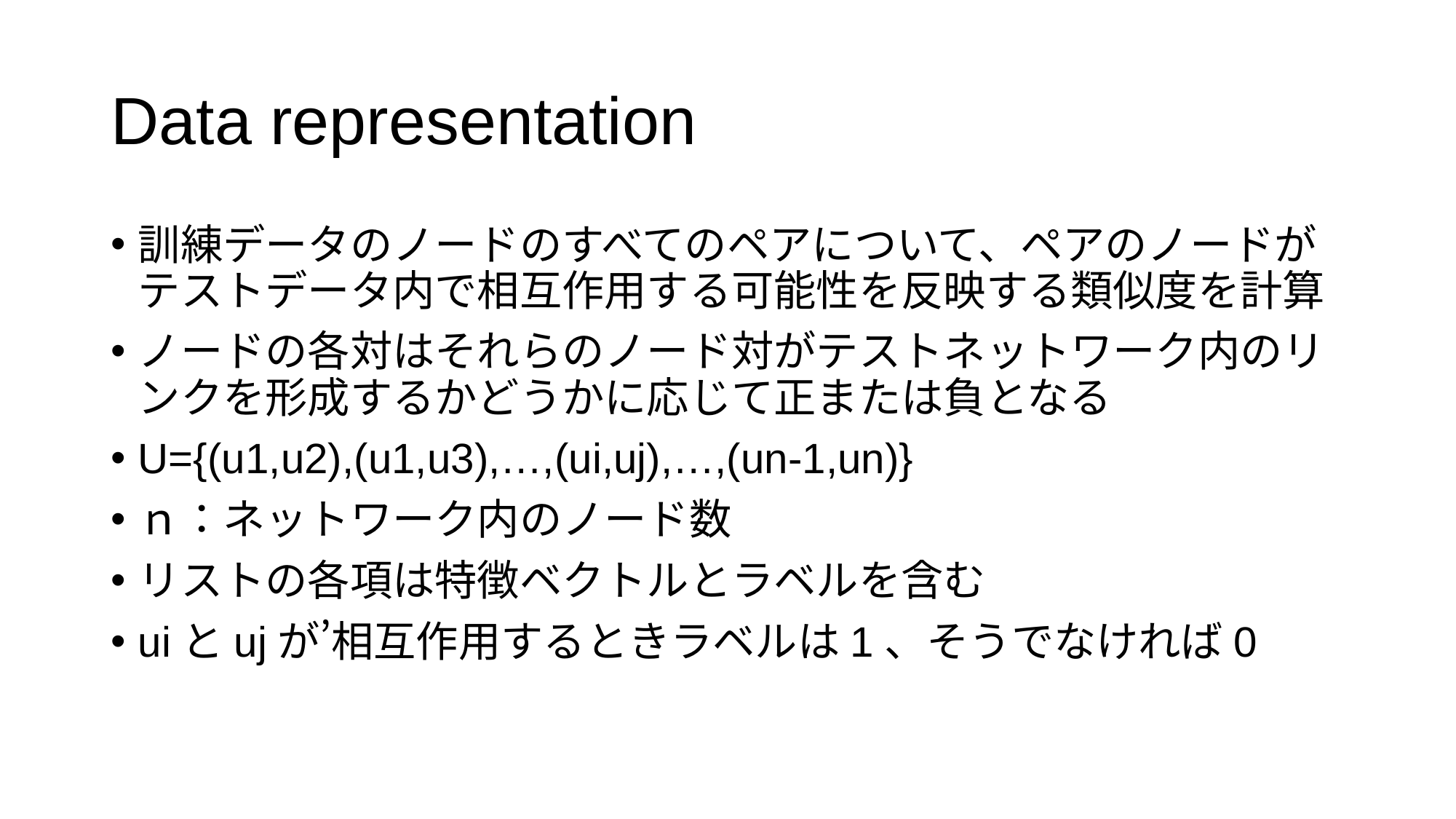

# Data representation
訓練データのノードのすべてのペアについて、ペアのノードがテストデータ内で相互作用する可能性を反映する類似度を計算
ノードの各対はそれらのノード対がテストネットワーク内のリンクを形成するかどうかに応じて正または負となる
U={(u1,u2),(u1,u3),…,(ui,uj),…,(un-1,un)}
ｎ：ネットワーク内のノード数
リストの各項は特徴ベクトルとラベルを含む
uiとujが’相互作用するときラベルは1、そうでなければ0